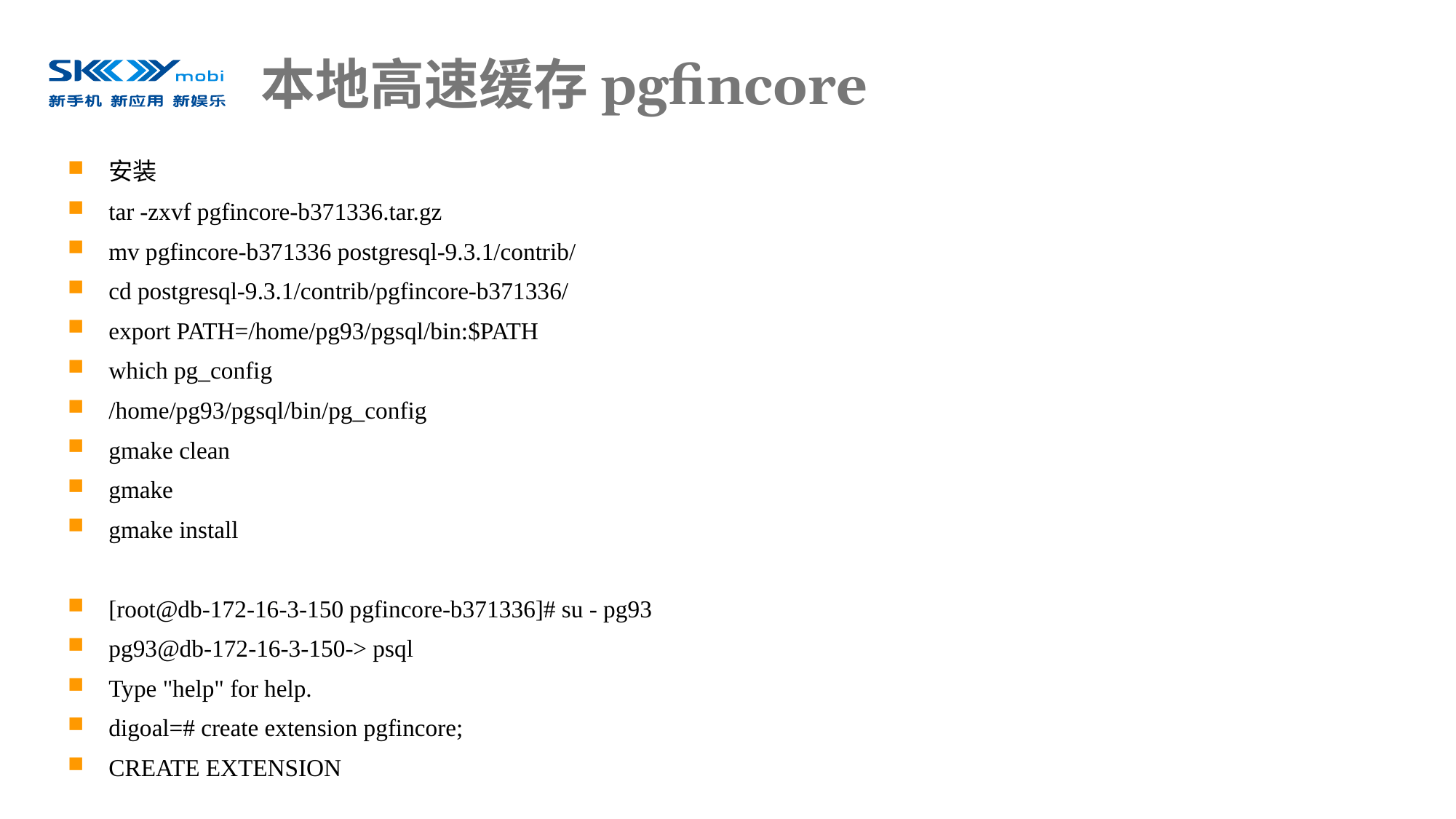

# 本地高速缓存pgfincore
安装
tar -zxvf pgfincore-b371336.tar.gz
mv pgfincore-b371336 postgresql-9.3.1/contrib/
cd postgresql-9.3.1/contrib/pgfincore-b371336/
export PATH=/home/pg93/pgsql/bin:$PATH
which pg_config
/home/pg93/pgsql/bin/pg_config
gmake clean
gmake
gmake install

[root@db-172-16-3-150 pgfincore-b371336]# su - pg93
pg93@db-172-16-3-150-> psql
Type "help" for help.
digoal=# create extension pgfincore;
CREATE EXTENSION